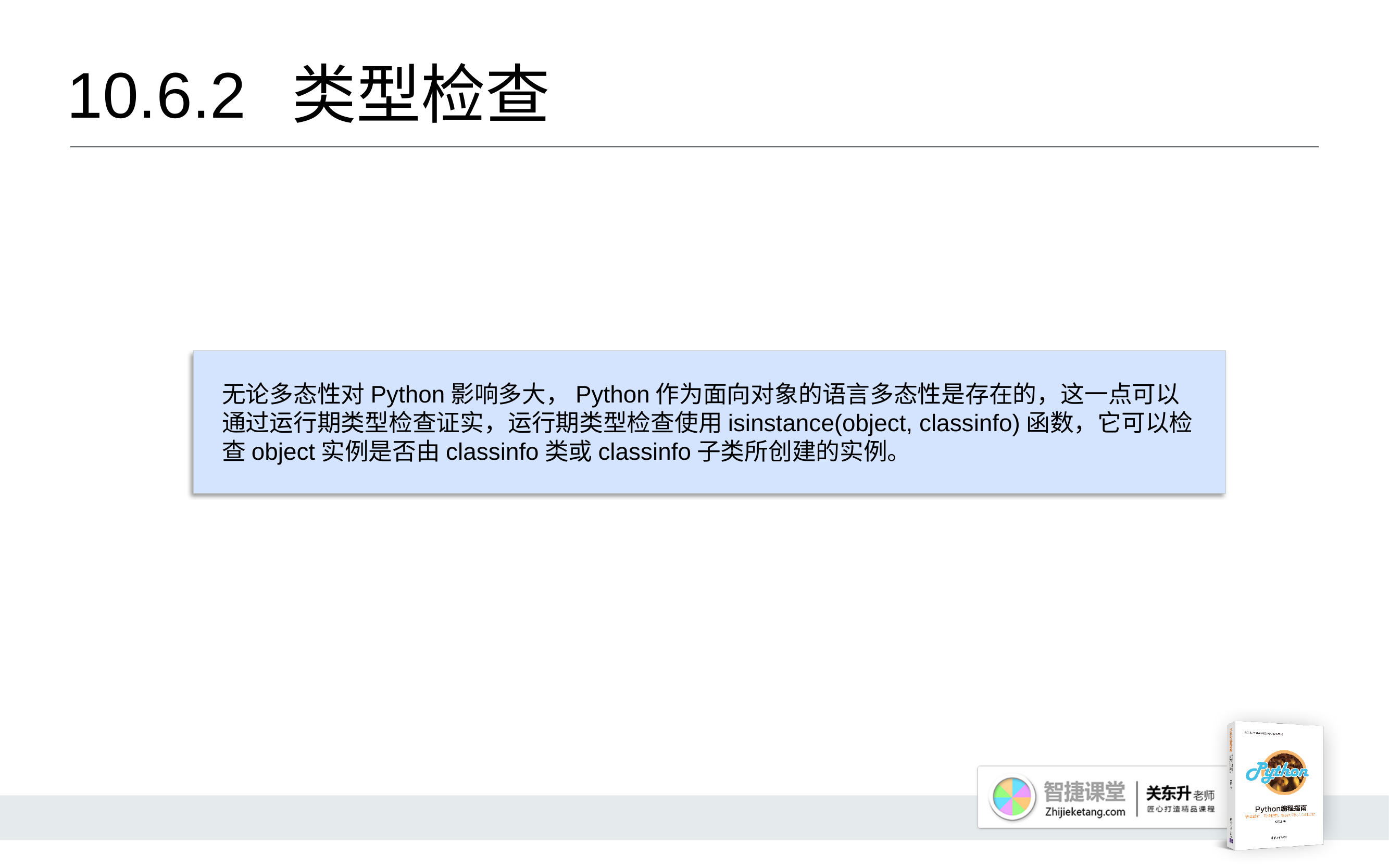

# 10.6.2 	类型检查
无论多态性对Python影响多大，Python作为面向对象的语言多态性是存在的，这一点可以通过运行期类型检查证实，运行期类型检查使用isinstance(object, classinfo)函数，它可以检查object实例是否由classinfo类或classinfo子类所创建的实例。